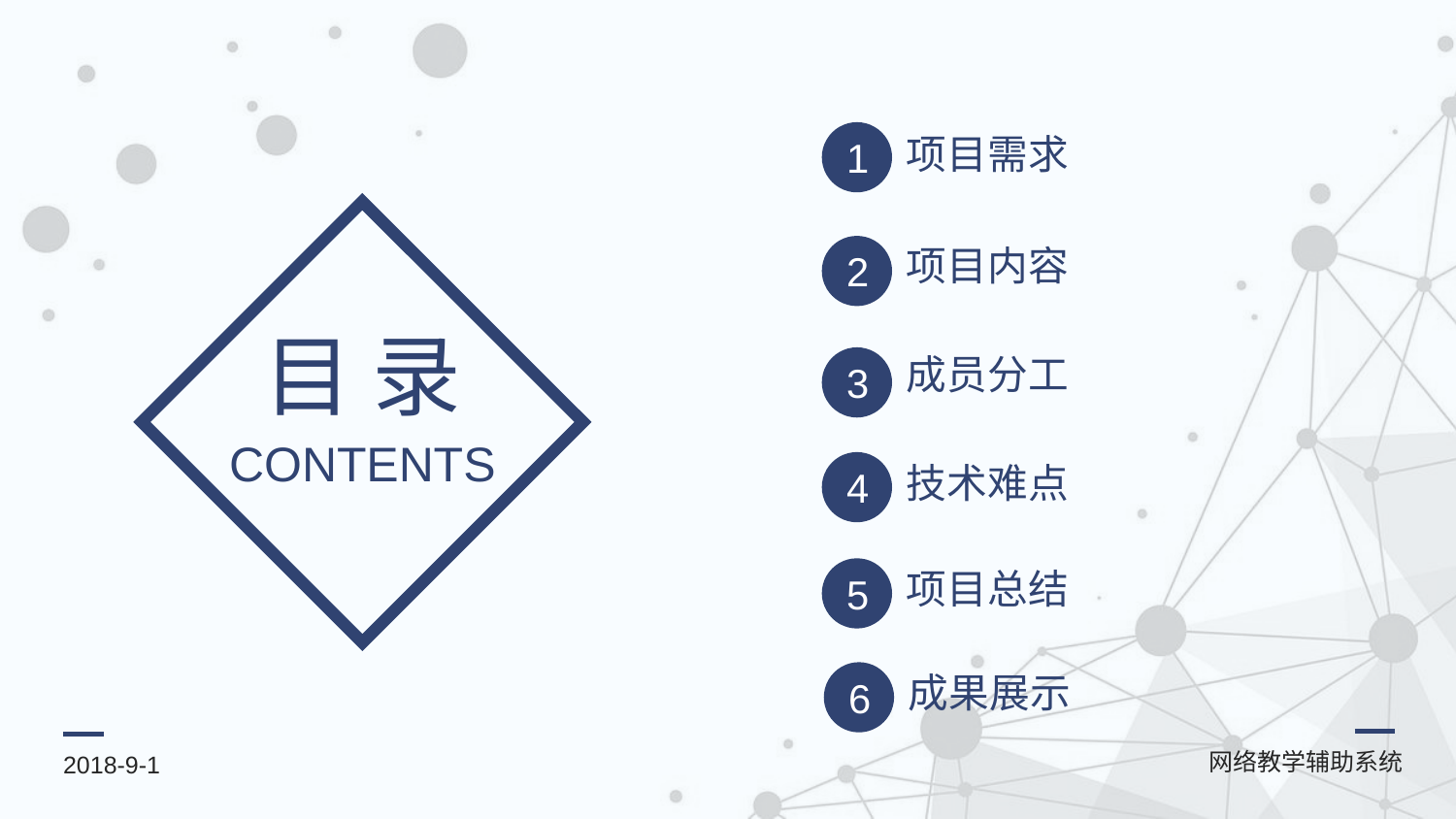

项目需求
1

项目内容
2
目 录
成员分工
3
CONTENTS
技术难点
4
项目总结
5
成果展示
6
网络教学辅助系统
2018-9-1